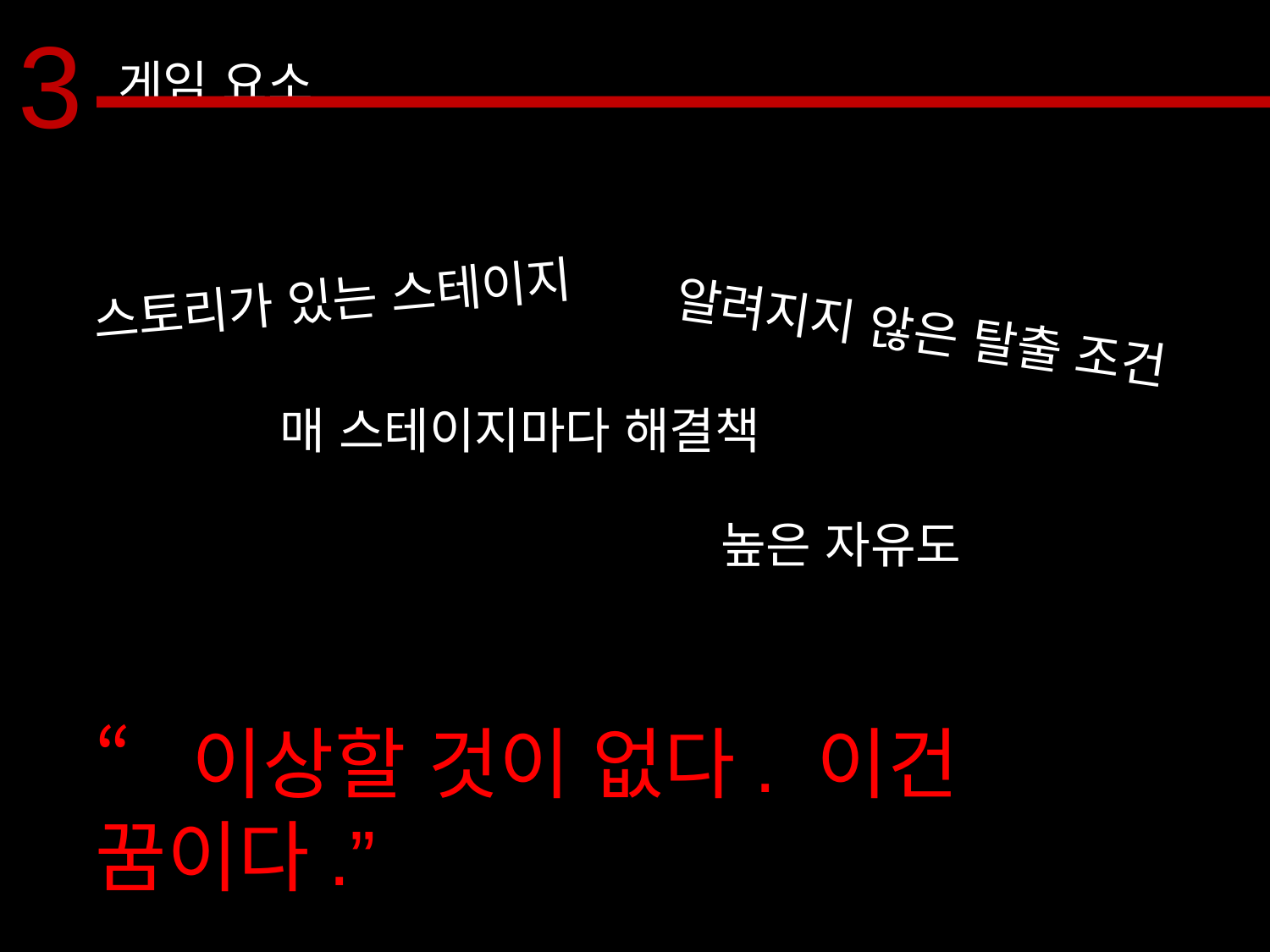

3
게임 요소

스토리가 있는 스테이지
알려지지 않은 탈출 조건
매 스테이지마다 해결책
높은 자유도
“이상할 것이 없다. 이건 꿈이다.”